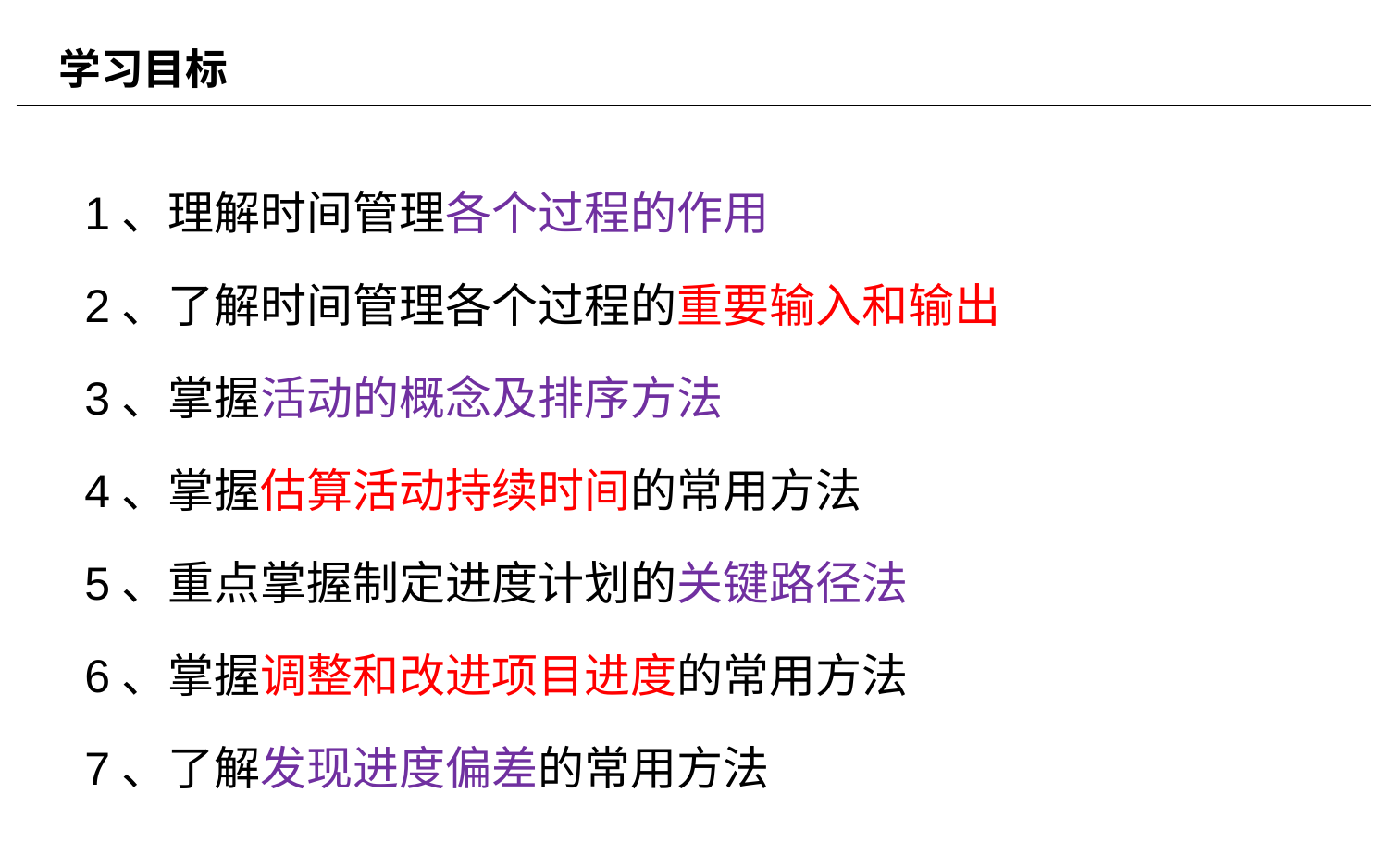

# 学习目标
1、理解时间管理各个过程的作用
2、了解时间管理各个过程的重要输入和输出
3、掌握活动的概念及排序方法
4、掌握估算活动持续时间的常用方法
5、重点掌握制定进度计划的关键路径法
6、掌握调整和改进项目进度的常用方法
7、了解发现进度偏差的常用方法